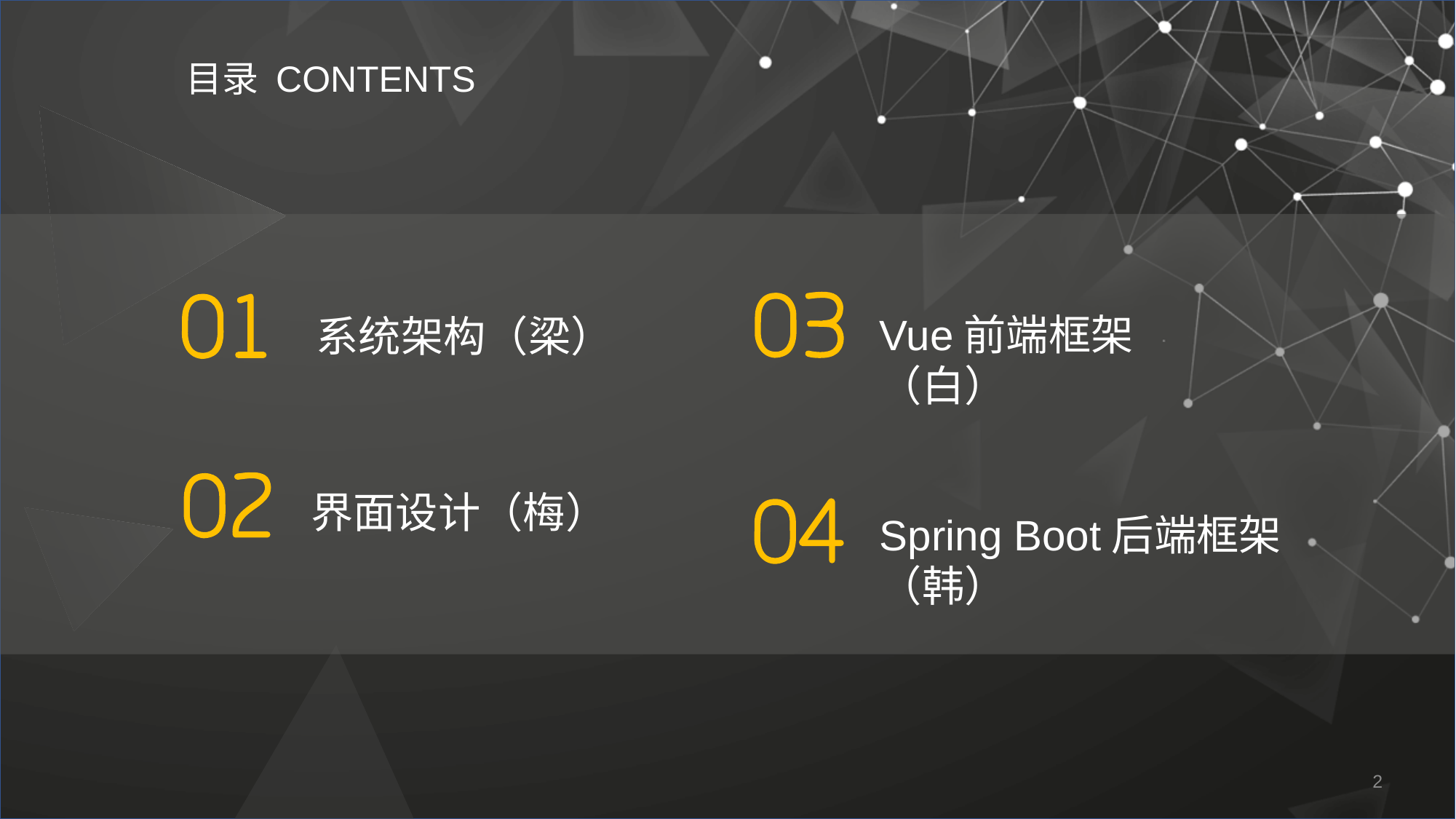

# 目录 CONTENTS

Vue前端框架（白）
 系统架构（梁）

界面设计（梅）

Spring Boot后端框架（韩）

2